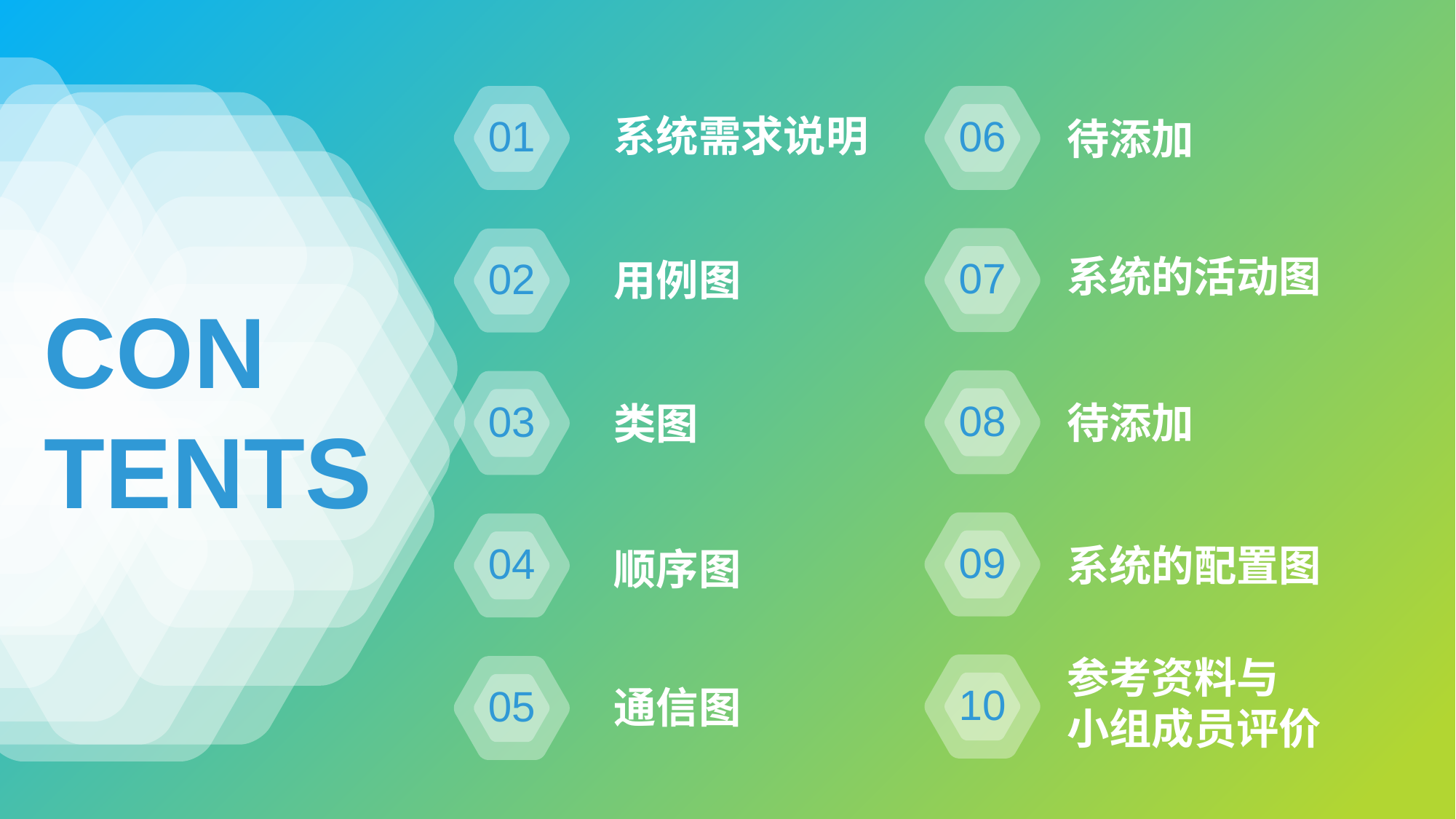

06

待添加

01

系统需求说明

07

系统的活动图

02

用例图
CON
TENTS

08

待添加

03

类图

09

系统的配置图

04

顺序图
参考资料与
小组成员评价

10

05

通信图